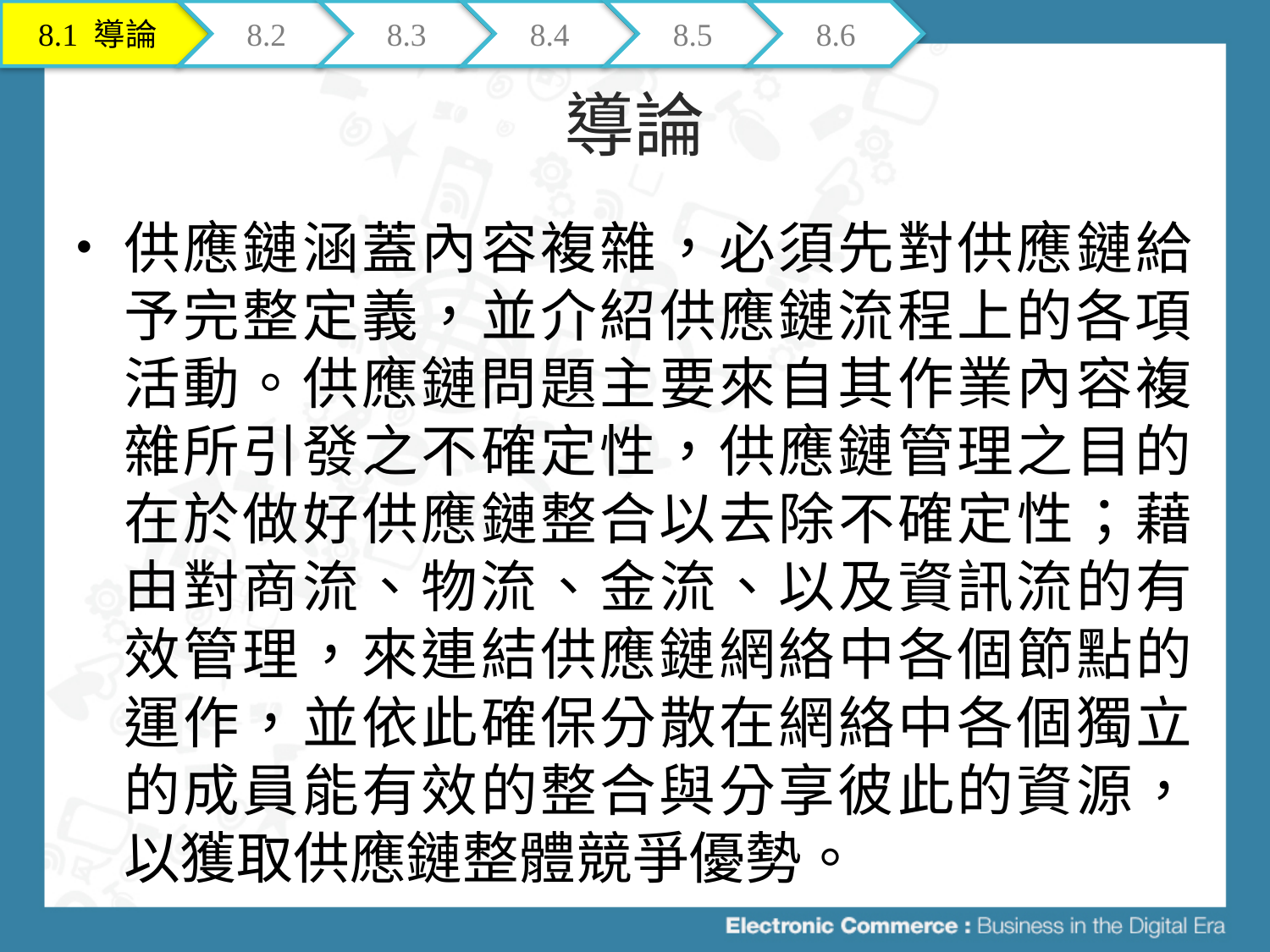

8.1 導論
8.2
8.3
8.4
8.5
8.6
# 導論
供應鏈涵蓋內容複雜，必須先對供應鏈給予完整定義，並介紹供應鏈流程上的各項活動。供應鏈問題主要來自其作業內容複雜所引發之不確定性，供應鏈管理之目的在於做好供應鏈整合以去除不確定性；藉由對商流、物流、金流、以及資訊流的有效管理，來連結供應鏈網絡中各個節點的運作，並依此確保分散在網絡中各個獨立的成員能有效的整合與分享彼此的資源，以獲取供應鏈整體競爭優勢。